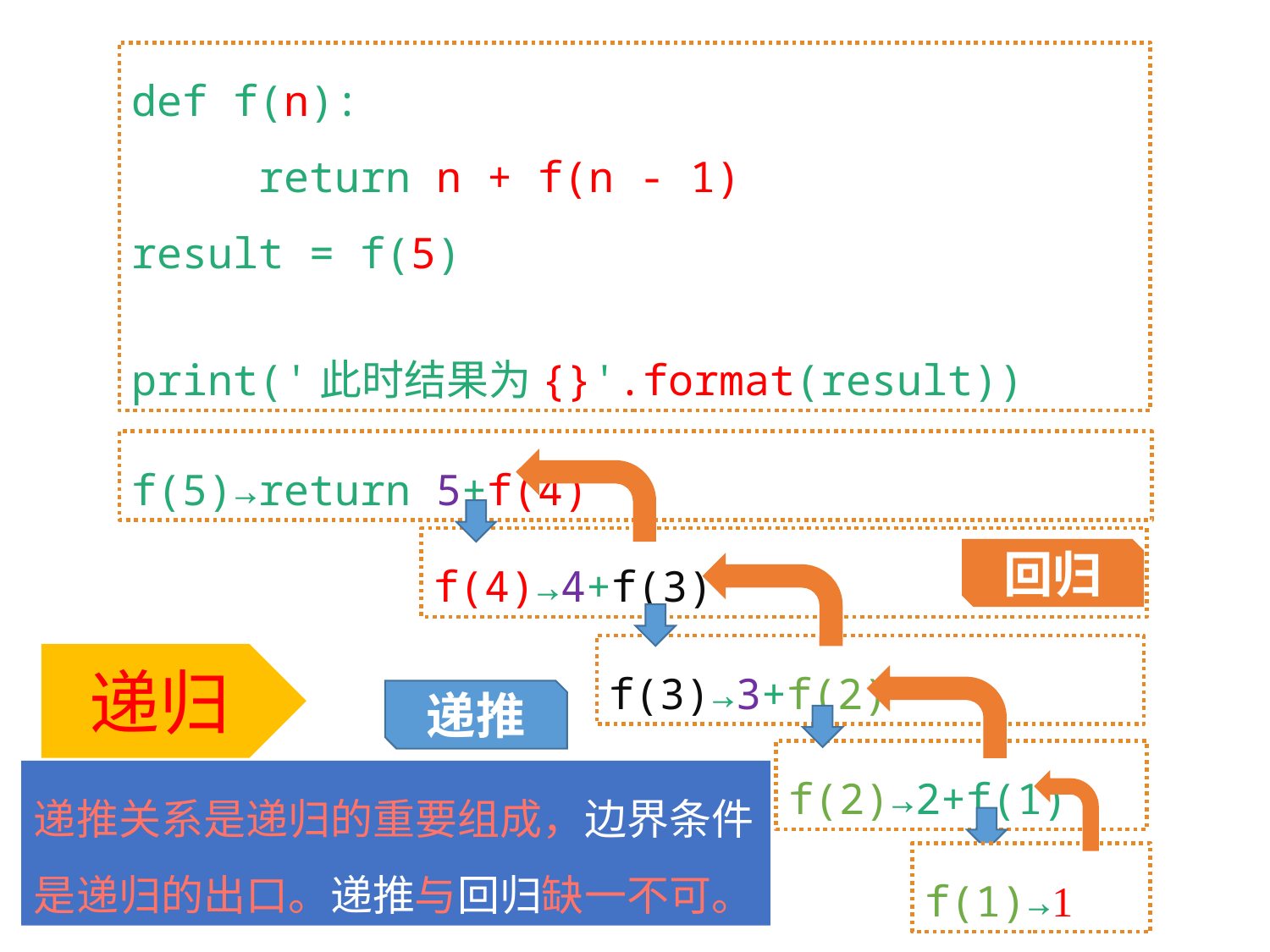

def f(n):
	return n + f(n - 1)
result = f(5)

print('此时结果为{}'.format(result))
f(5)→return 5+f(4)

f(4)→4+f(3)
回归

f(3)→3+f(2)
递归

递推

f(2)→2+f(1)
递推关系是递归的重要组成，边界条件是递归的出口。递推与回归缺一不可。

f(1)→···
f(1)→1